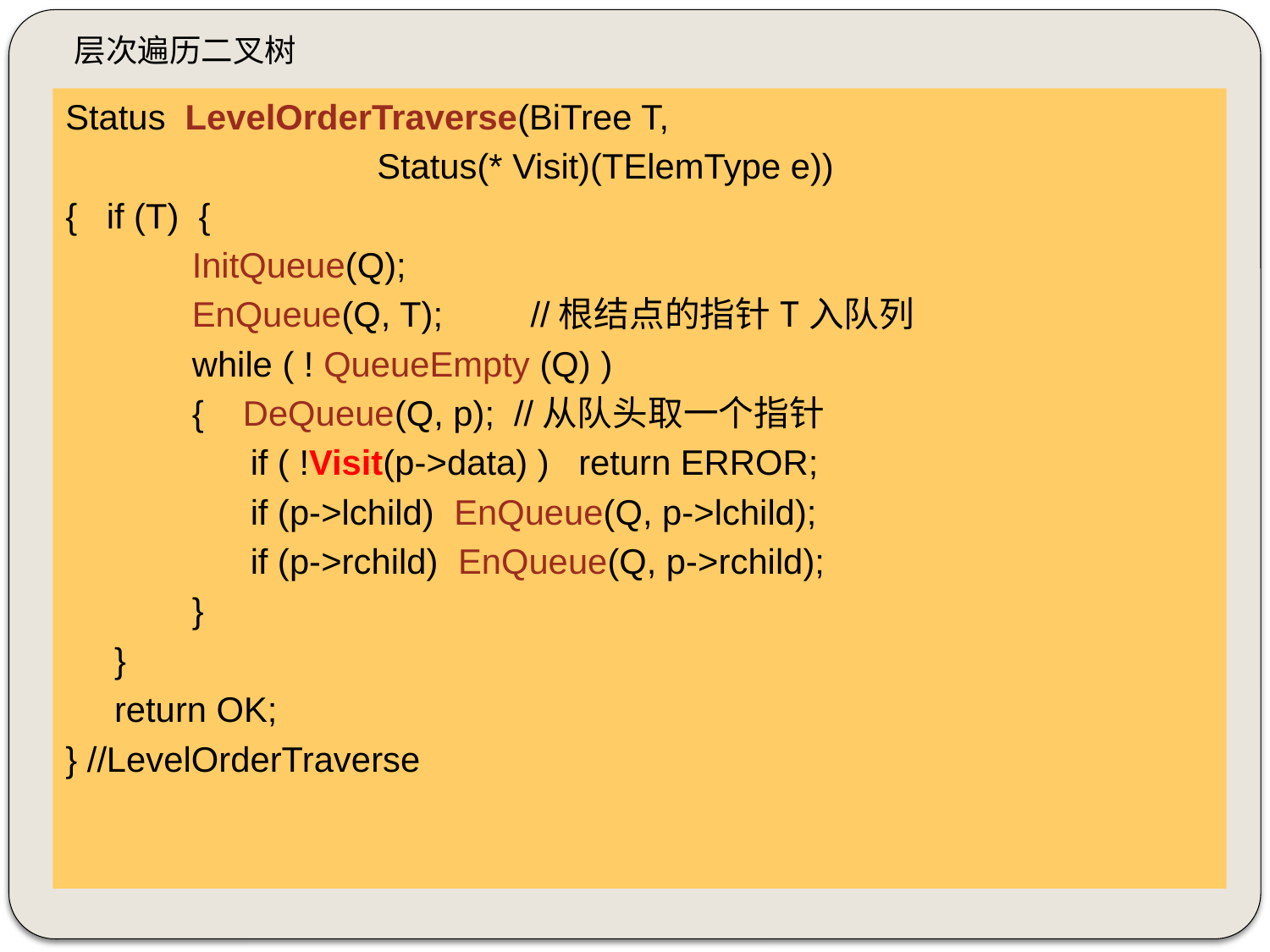

层次遍历二叉树
Status  LevelOrderTraverse(BiTree T,
                                Status(* Visit)(TElemType e))
{   if (T)  {
             InitQueue(Q);
             EnQueue(Q, T);         //根结点的指针T入队列
             while ( ! QueueEmpty (Q) )
             {    DeQueue(Q, p);  //从队头取一个指针
                   if ( !Visit(p->data) )   return ERROR;
                   if (p->lchild)  EnQueue(Q, p->lchild);
                   if (p->rchild)  EnQueue(Q, p->rchild);
             }
     }
     return OK;
} //LevelOrderTraverse